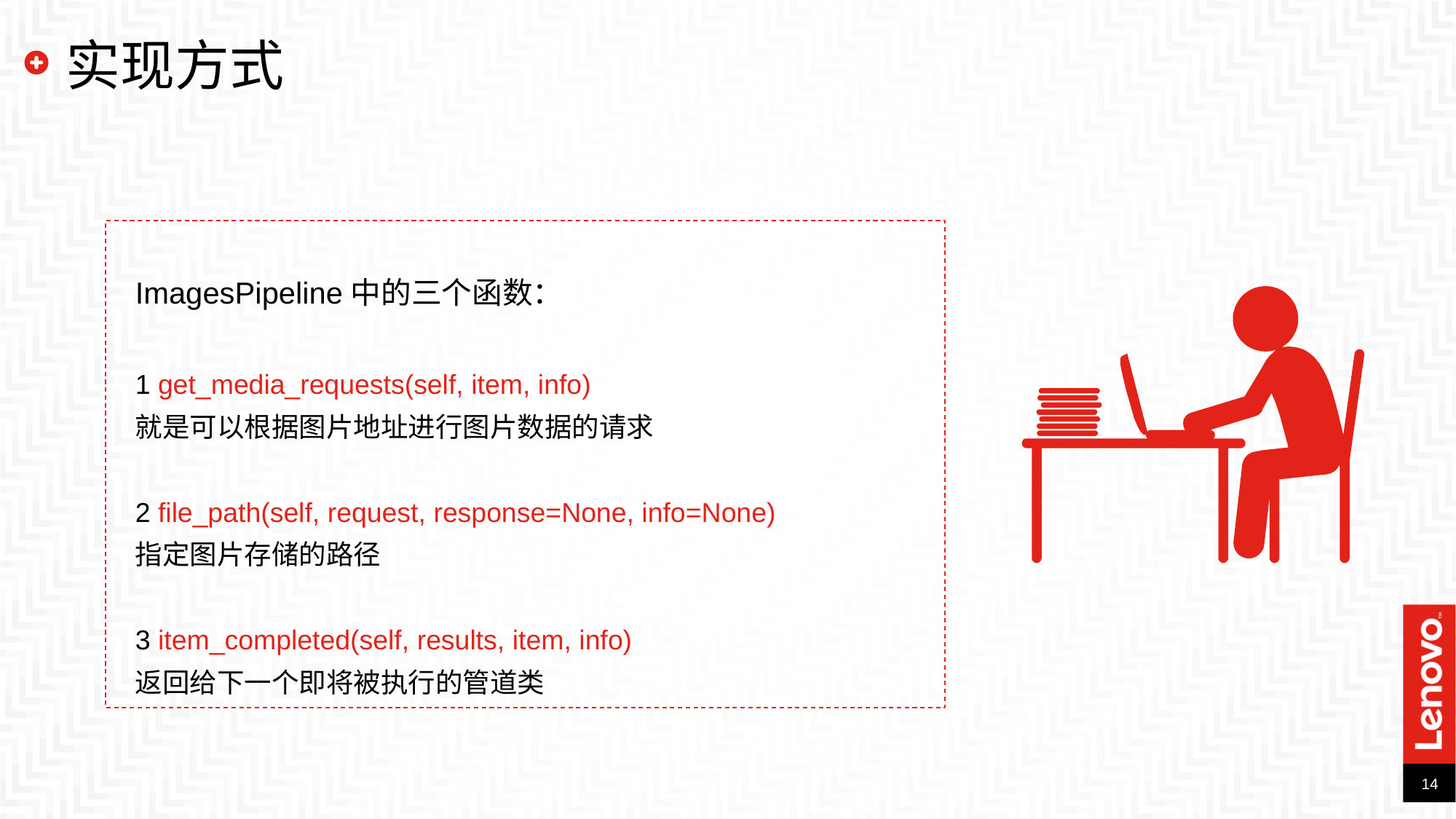

实现方式

ImagesPipeline中的三个函数：

1 get_media_requests(self, item, info)
就是可以根据图片地址进行图片数据的请求

2 file_path(self, request, response=None, info=None)
指定图片存储的路径

3 item_completed(self, results, item, info)
返回给下一个即将被执行的管道类